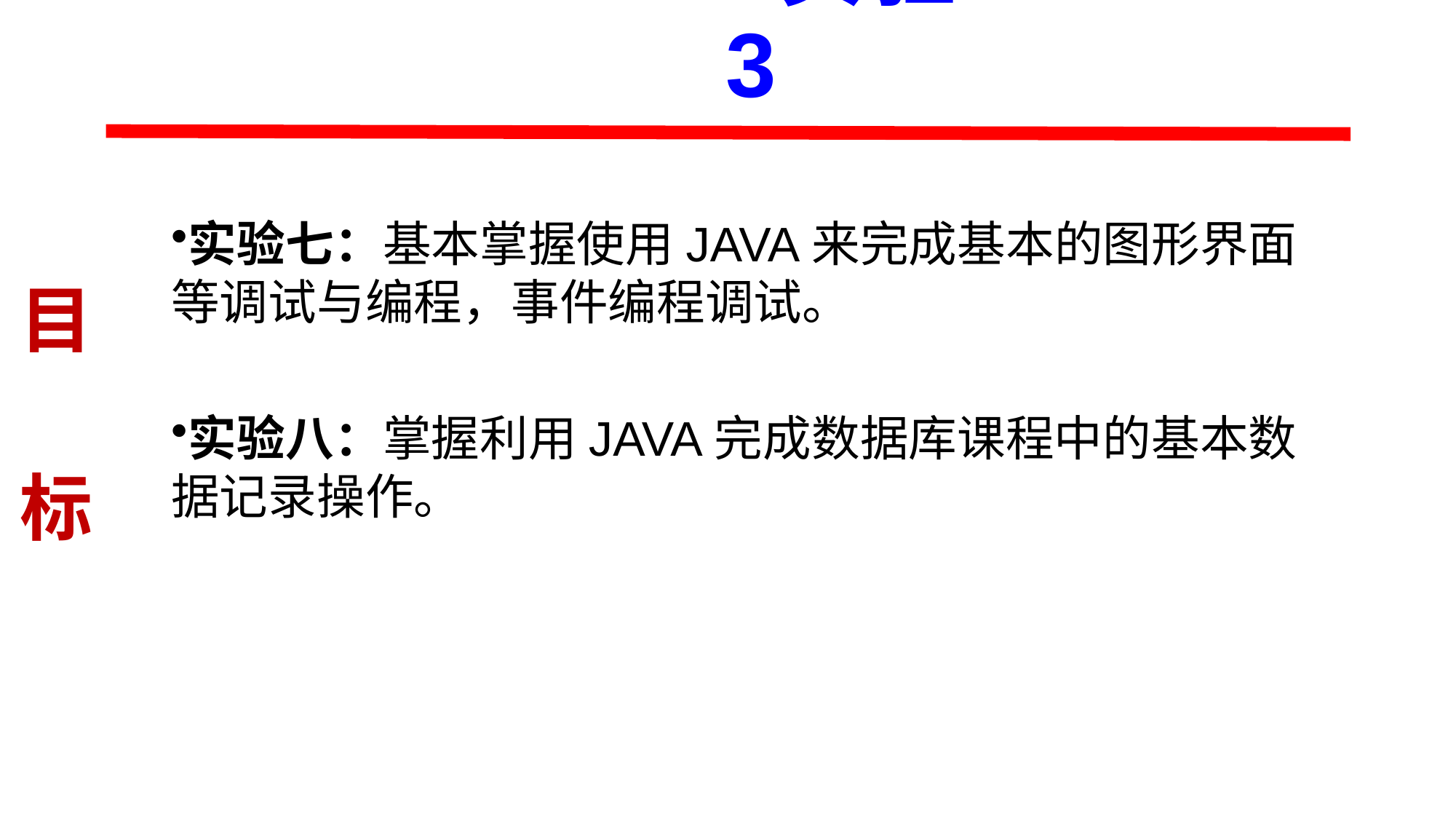

# JAVA实验3
实验七：基本掌握使用JAVA来完成基本的图形界面等调试与编程，事件编程调试。

实验八：掌握利用JAVA完成数据库课程中的基本数据记录操作。
目

标